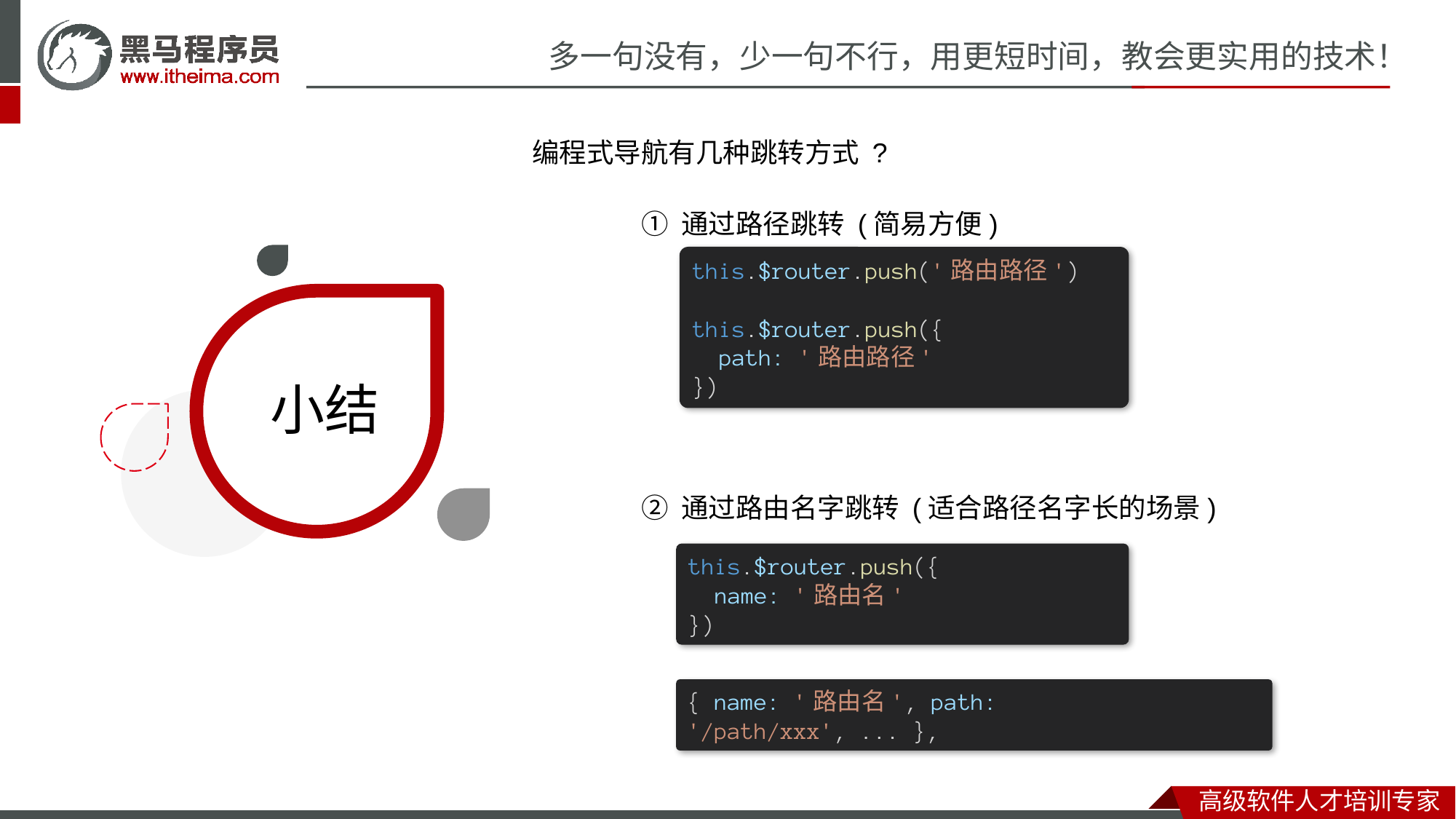

编程式导航有几种跳转方式 ?
	① 通过路径跳转 (简易方便)

	② 通过路由名字跳转 (适合路径名字长的场景)

this.$router.push('路由路径')

this.$router.push({
  path: '路由路径'
})
this.$router.push({
  name: '路由名'
})
{ name: '路由名', path: '/path/xxx', ... },